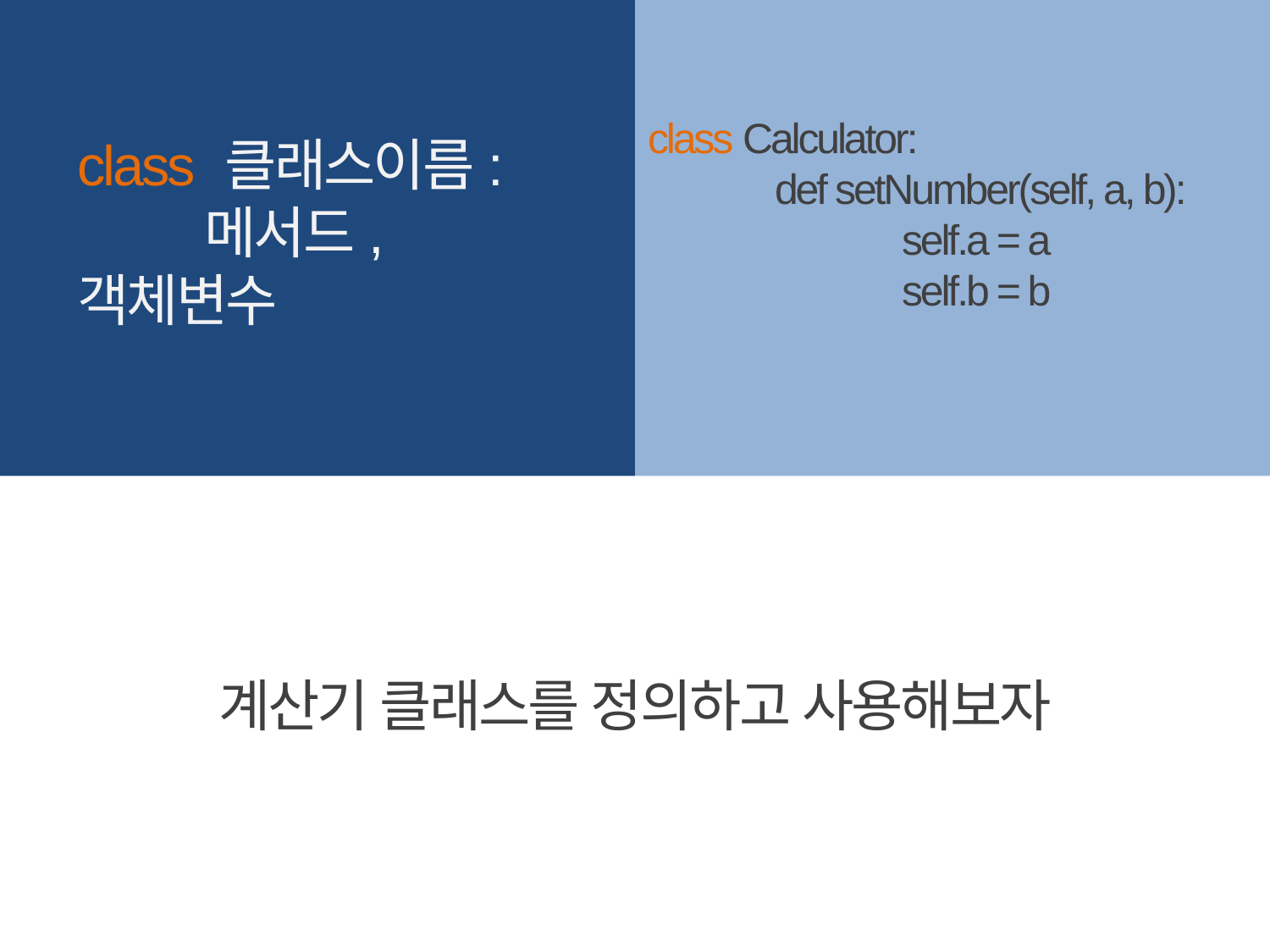

class Calculator:
	def setNumber(self, a, b):
		self.a = a
		self.b = b

class 클래스이름:
	메서드, 객체변수

계산기 클래스를 정의하고 사용해보자